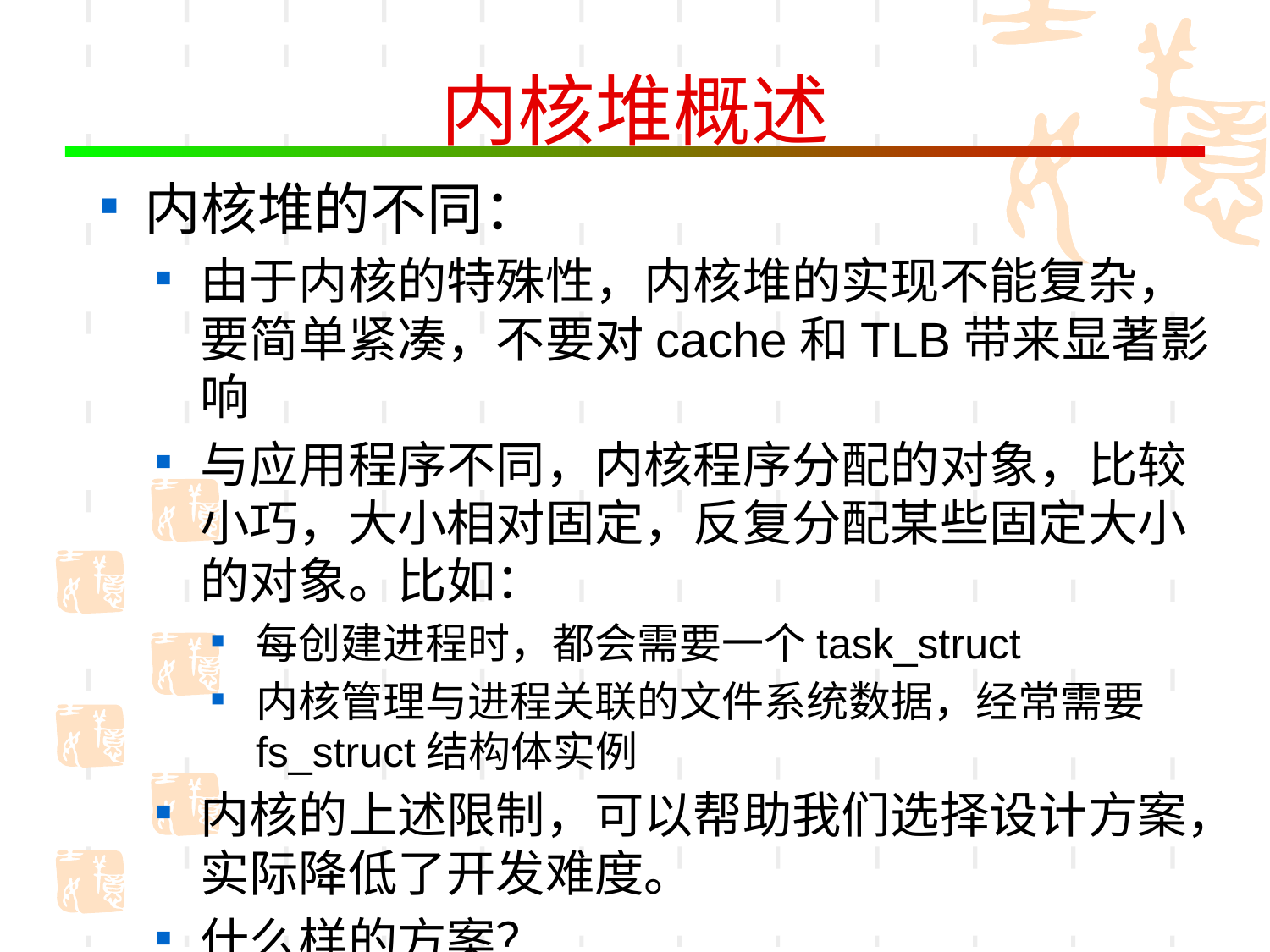

# 内核堆概述
内核堆的不同：
由于内核的特殊性，内核堆的实现不能复杂，要简单紧凑，不要对cache和TLB带来显著影响
与应用程序不同，内核程序分配的对象，比较小巧，大小相对固定，反复分配某些固定大小的对象。比如：
每创建进程时，都会需要一个task_struct
内核管理与进程关联的文件系统数据，经常需要fs_struct结构体实例
内核的上述限制，可以帮助我们选择设计方案，实际降低了开发难度。
什么样的方案？